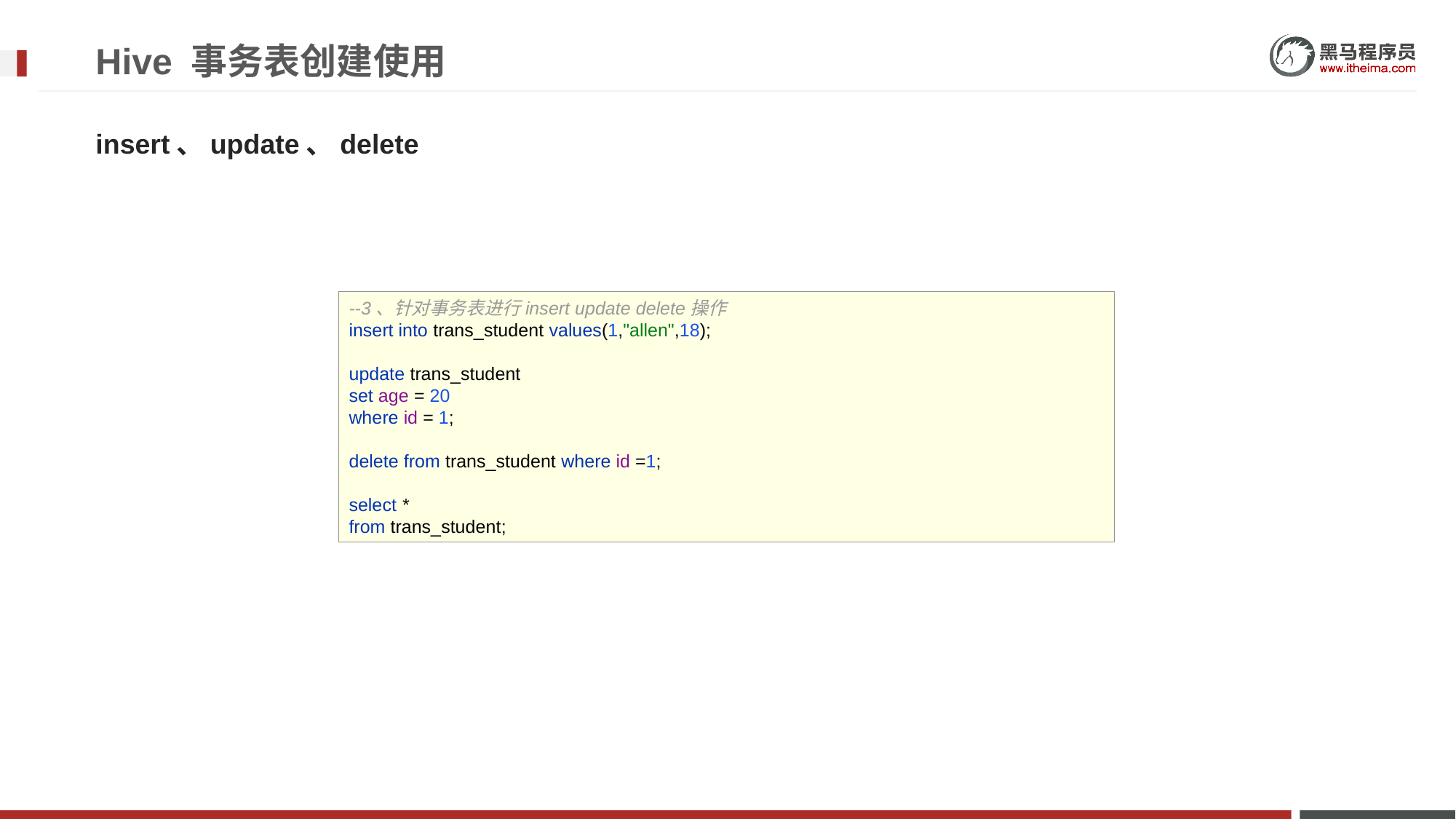

# Hive 事务表创建使用
insert、update、delete
--3、针对事务表进行insert update delete操作
insert into trans_student values(1,"allen",18);
update trans_student
set age = 20
where id = 1;
delete from trans_student where id =1;
select *
from trans_student;